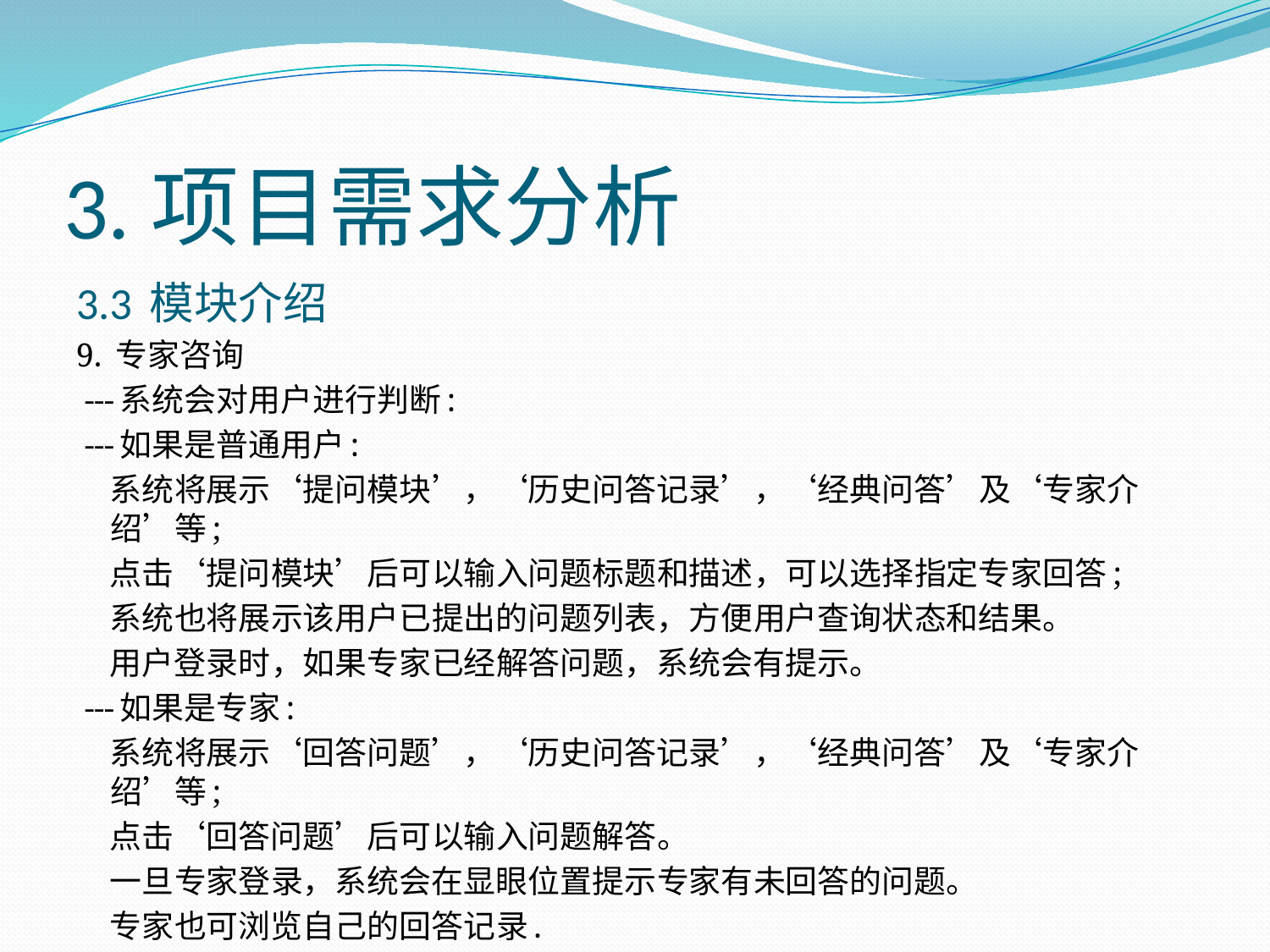

# 3.项目需求分析
3.3 模块介绍
9. 专家咨询
 ---系统会对用户进行判断:
 ---如果是普通用户:
    系统将展示‘提问模块’，‘历史问答记录’，‘经典问答’及‘专家介绍’等;
    点击‘提问模块’后可以输入问题标题和描述，可以选择指定专家回答;
    系统也将展示该用户已提出的问题列表，方便用户查询状态和结果。
    用户登录时，如果专家已经解答问题，系统会有提示。
 ---如果是专家:
    系统将展示‘回答问题’，‘历史问答记录’，‘经典问答’及‘专家介绍’等;
    点击‘回答问题’后可以输入问题解答。
    一旦专家登录，系统会在显眼位置提示专家有未回答的问题。
    专家也可浏览自己的回答记录.